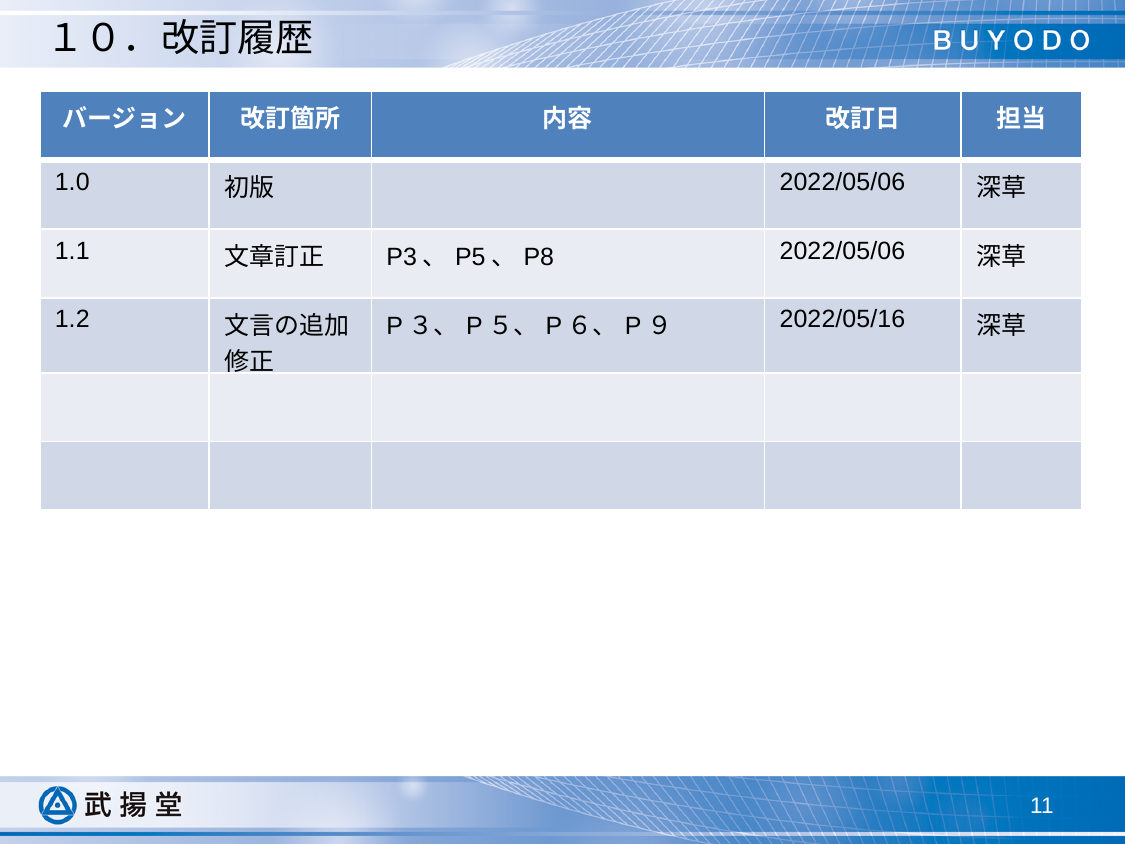

１０．改訂履歴
| バージョン | 改訂箇所 | 内容 | 改訂日 | 担当 |
| --- | --- | --- | --- | --- |
| 1.0 | 初版 |  | 2022/05/06 | 深草 |
| 1.1 | 文章訂正 | P3、P5、P8 | 2022/05/06 | 深草 |
| 1.2 | 文言の追加修正 | P３、P５、P６、P９ | 2022/05/16 | 深草 |
|  |  |  |  |  |
|  |  |  |  |  |
11